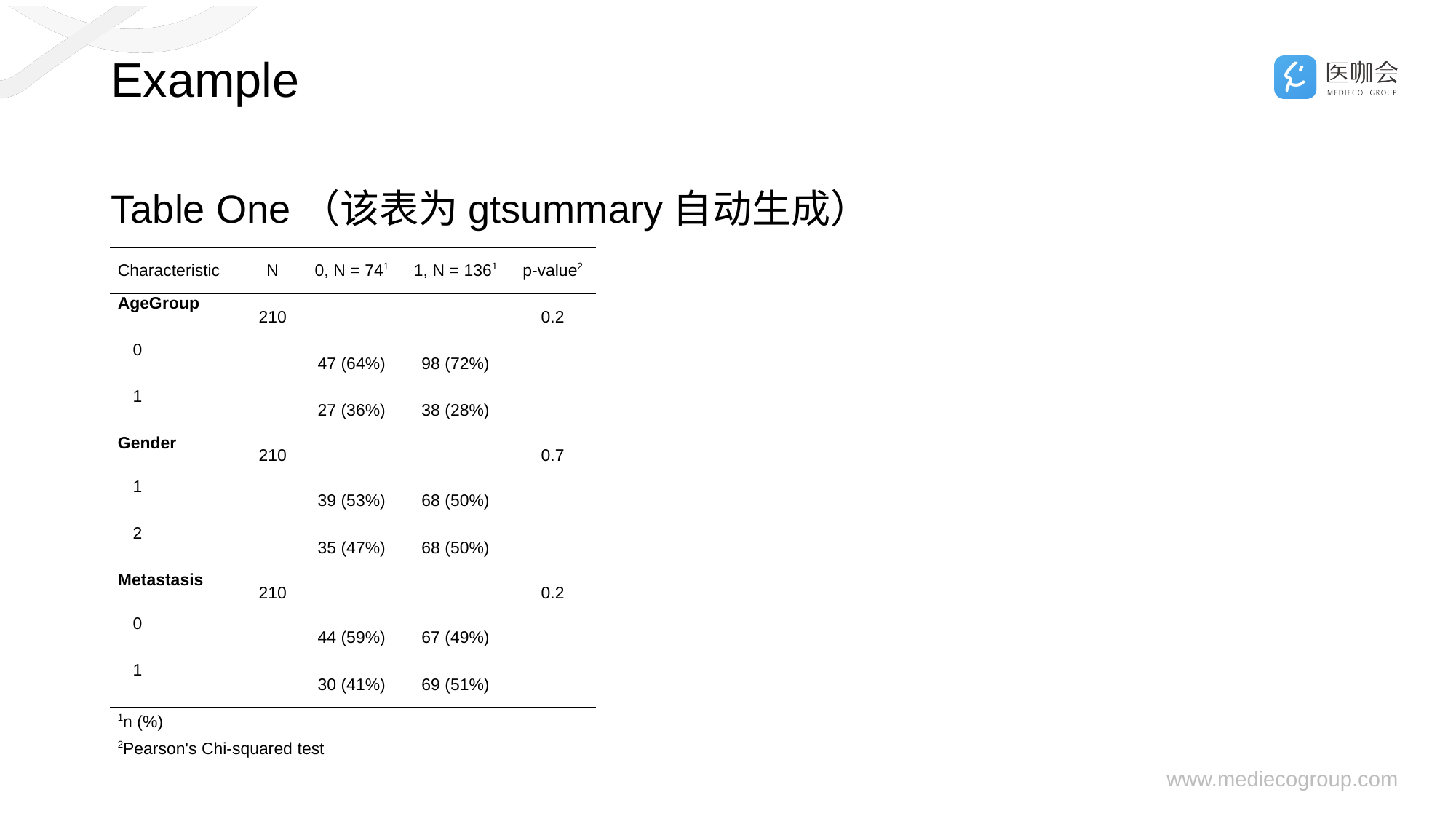

# Example
Table One（该表为gtsummary自动生成）
| Characteristic | N | 0, N = 741 | 1, N = 1361 | p-value2 |
| --- | --- | --- | --- | --- |
| AgeGroup | 210 |  |  | 0.2 |
| 0 |  | 47 (64%) | 98 (72%) |  |
| 1 |  | 27 (36%) | 38 (28%) |  |
| Gender | 210 |  |  | 0.7 |
| 1 |  | 39 (53%) | 68 (50%) |  |
| 2 |  | 35 (47%) | 68 (50%) |  |
| Metastasis | 210 |  |  | 0.2 |
| 0 |  | 44 (59%) | 67 (49%) |  |
| 1 |  | 30 (41%) | 69 (51%) |  |
| 1n (%) | 1 | 1 | 1 | 1 |
| 2Pearson's Chi-squared test | 2 | 2 | 2 | 2 |